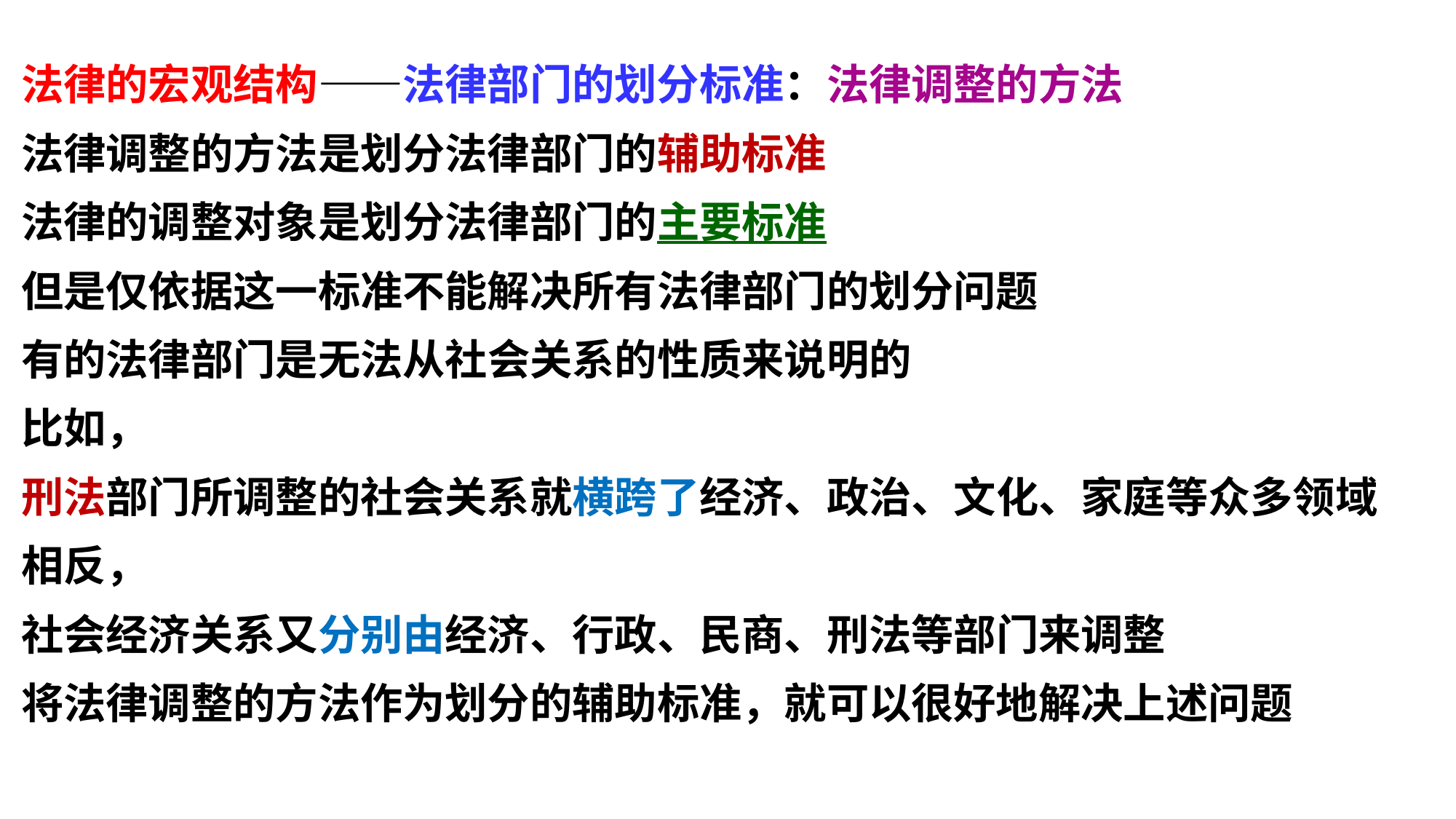

法律的宏观结构——法律部门的划分标准：法律调整的方法
法律调整的方法是划分法律部门的辅助标准
法律的调整对象是划分法律部门的主要标准
但是仅依据这一标准不能解决所有法律部门的划分问题
有的法律部门是无法从社会关系的性质来说明的
比如，
刑法部门所调整的社会关系就横跨了经济、政治、文化、家庭等众多领域
相反，
社会经济关系又分别由经济、行政、民商、刑法等部门来调整
将法律调整的方法作为划分的辅助标准，就可以很好地解决上述问题